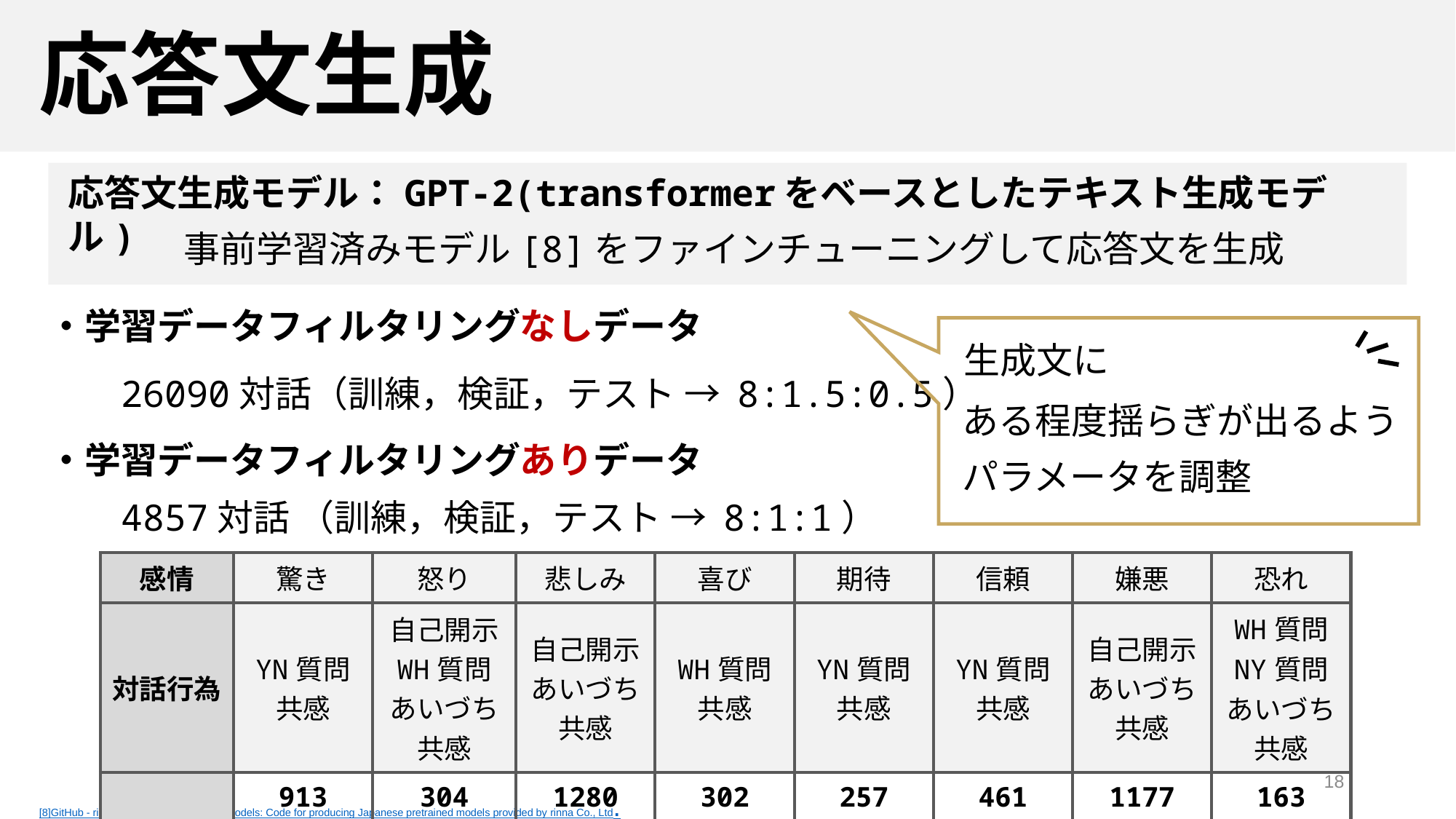

応答文生成

応答文生成モデル：GPT-2(transformerをベースとしたテキスト生成モデル)
事前学習済みモデル[8]をファインチューニングして応答文を生成
・学習データフィルタリングなしデータ

生成文に
26090対話（訓練，検証，テスト → 8:1.5:0.5）
ある程度揺らぎが出るよう
・学習データフィルタリングありデータ
パラメータを調整
4857対話 （訓練，検証，テスト → 8:1:1）
| 感情 | 驚き | 怒り | 悲しみ | 喜び | 期待 | 信頼 | 嫌悪 | 恐れ |
| --- | --- | --- | --- | --- | --- | --- | --- | --- |
| 対話行為 | YN質問 共感 | 自己開示 WH質問 あいづち 共感 | 自己開示 あいづち 共感 | WH質問 共感 | YN質問 共感 | YN質問 共感 | 自己開示 あいづち 共感 | WH質問 NY質問 あいづち 共感 |
|  | 913 | 304 | 1280 | 302 | 257 | 461 | 1177 | 163 |
18
[8]GitHub - rinnakk/japanese-pretrained-models: Code for producing Japanese pretrained models provided by rinna Co., Ltd.